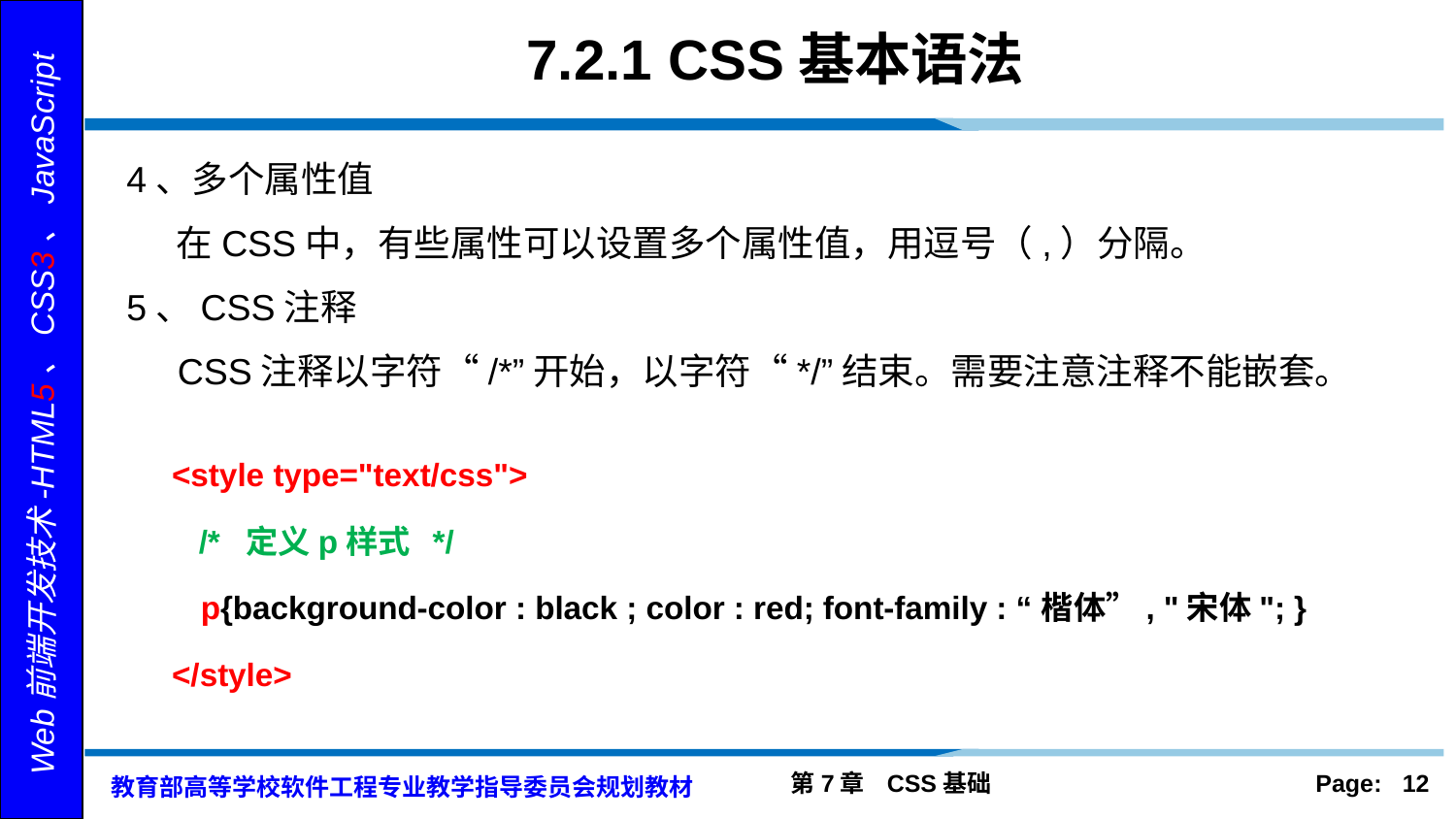

# 7.2.1 CSS基本语法
4、多个属性值
     在CSS中，有些属性可以设置多个属性值，用逗号（,）分隔。
5、CSS注释
     CSS注释以字符“/*”开始，以字符“*/”结束。需要注意注释不能嵌套。
<style type="text/css">
   /*  定义p样式  */
	p{background-color : black ; color : red; font-family : “楷体”, "宋体"; }
</style>